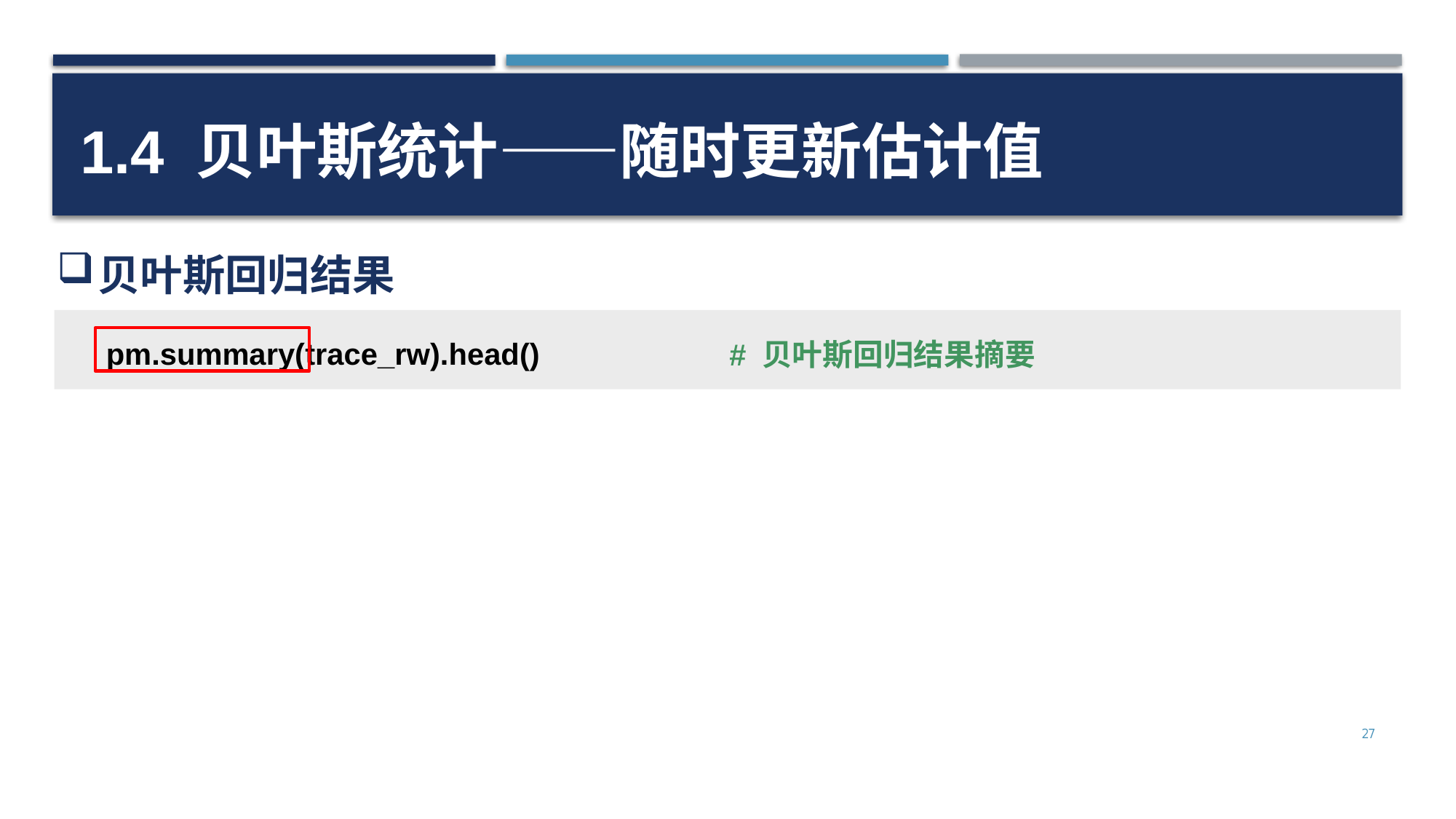

1.4 贝叶斯统计——随时更新估计值
贝叶斯回归结果

pm.summary(trace_rw).head()
# 贝叶斯回归结果摘要

27